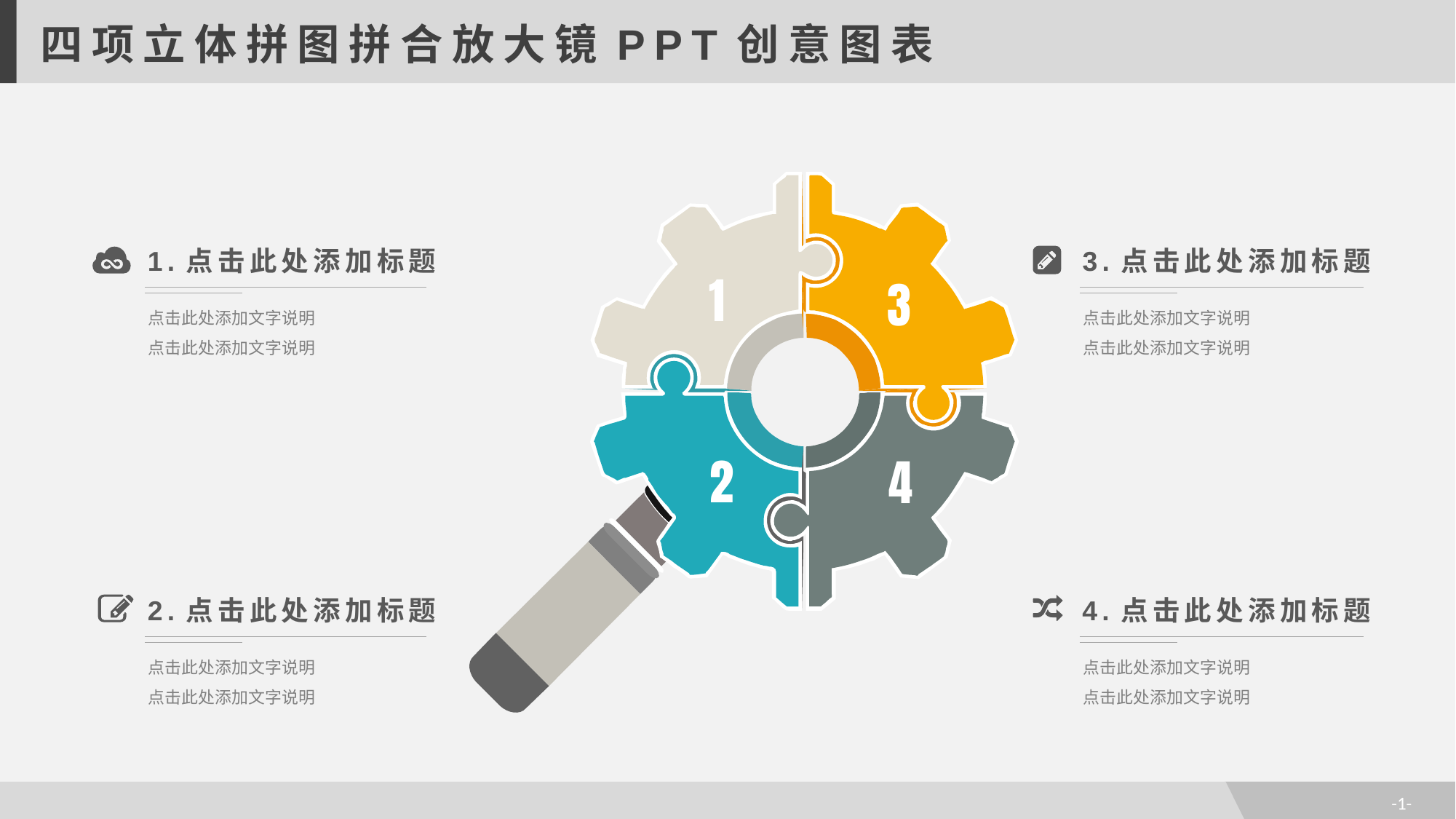

四项立体拼图拼合放大镜PPT创意图表

1.点击此处添加标题

点击此处添加文字说明
点击此处添加文字说明
3.点击此处添加标题

点击此处添加文字说明
点击此处添加文字说明
1
3
2
4
2.点击此处添加标题

点击此处添加文字说明
点击此处添加文字说明
4.点击此处添加标题

点击此处添加文字说明
点击此处添加文字说明
-1-